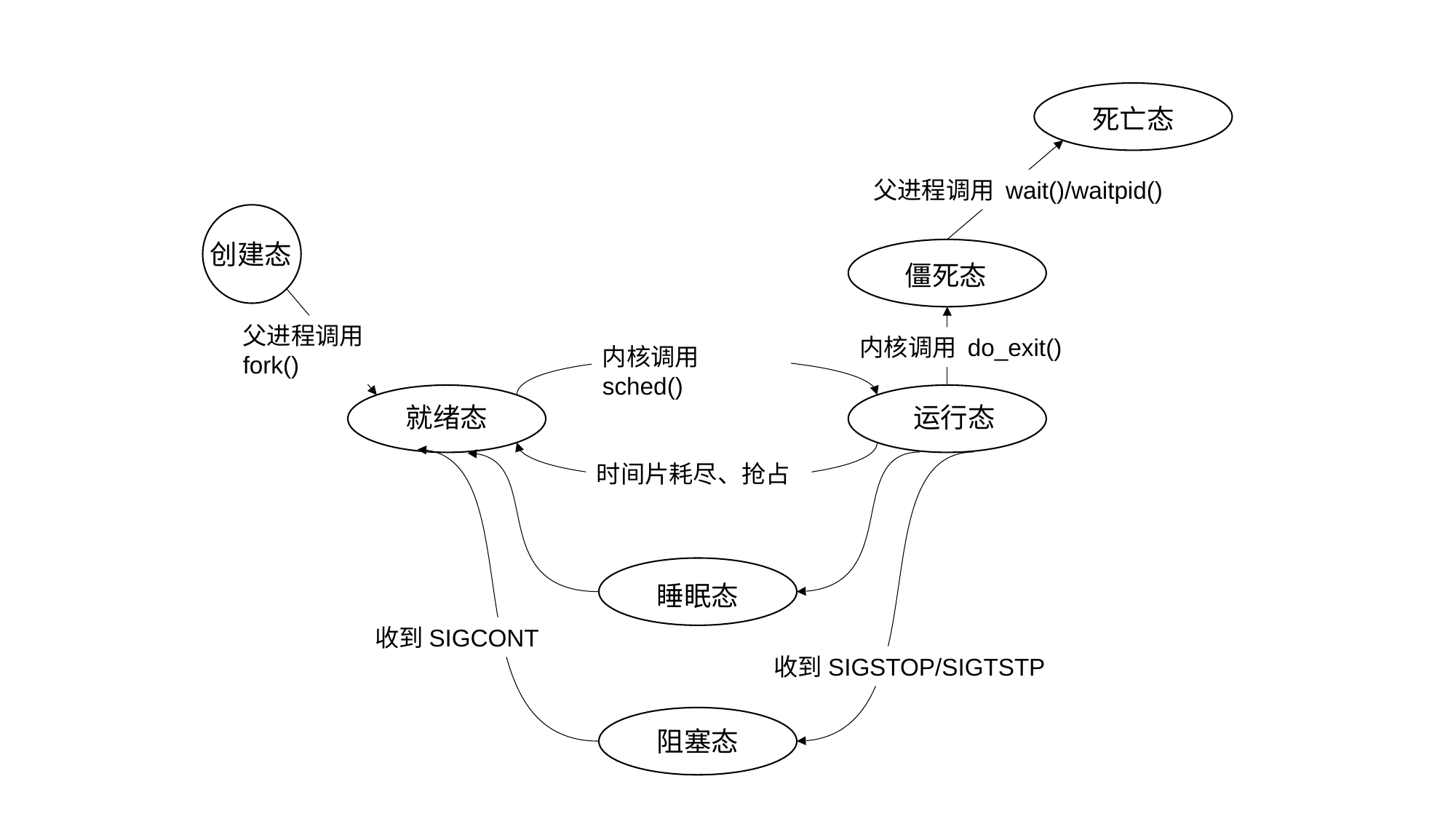

死亡态
父进程调用 wait()/waitpid()

创建态

僵死态
父进程调用 fork()
内核调用 do_exit()
内核调用 sched()

就绪态
运行态
时间片耗尽、抢占

睡眠态
收到SIGCONT
收到SIGSTOP/SIGTSTP

阻塞态